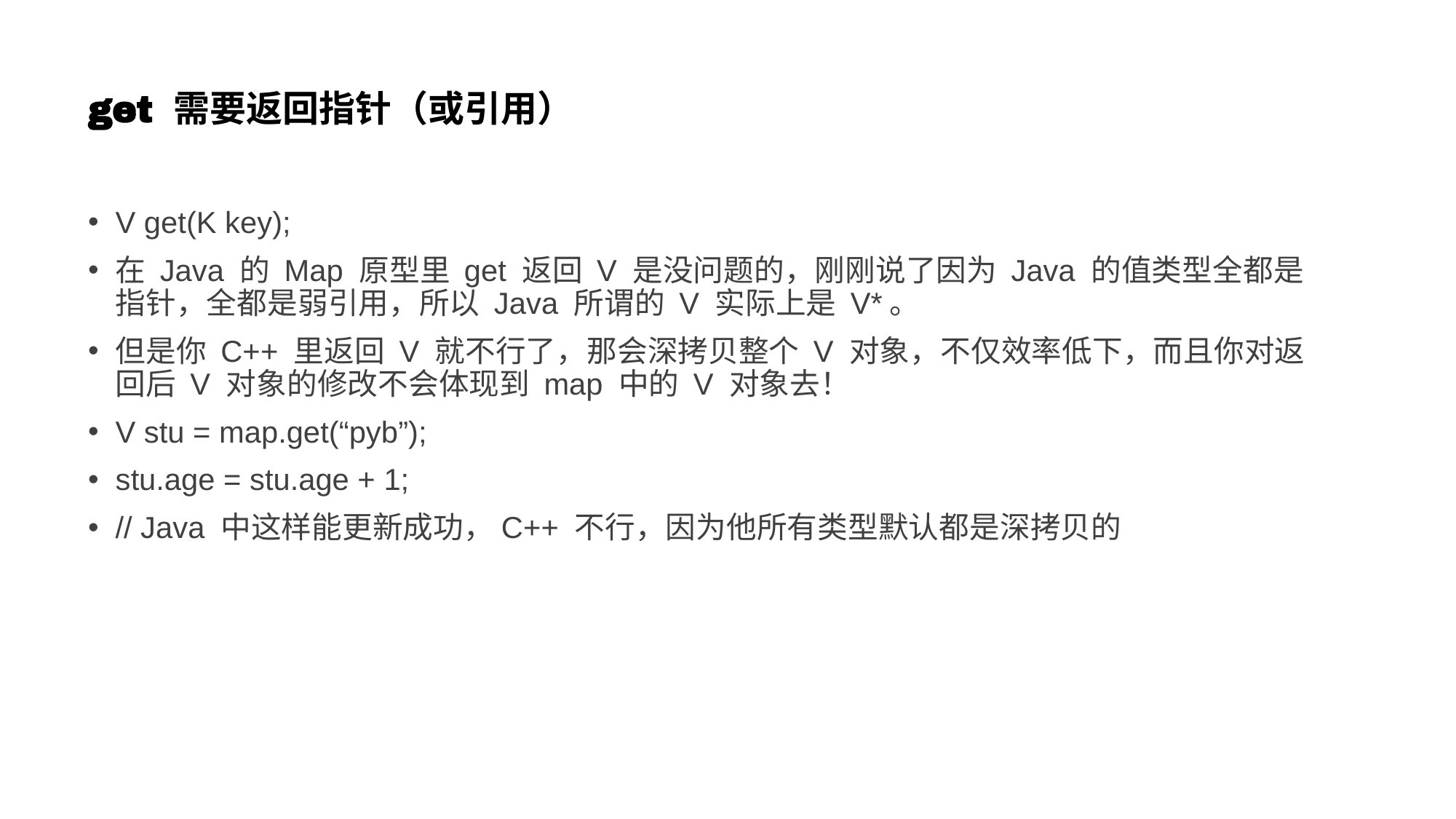

# get 需要返回指针（或引用）
V get(K key);
在 Java 的 Map 原型里 get 返回 V 是没问题的，刚刚说了因为 Java 的值类型全都是指针，全都是弱引用，所以 Java 所谓的 V 实际上是 V*。
但是你 C++ 里返回 V 就不行了，那会深拷贝整个 V 对象，不仅效率低下，而且你对返回后 V 对象的修改不会体现到 map 中的 V 对象去！
V stu = map.get(“pyb”);
stu.age = stu.age + 1;
// Java 中这样能更新成功，C++ 不行，因为他所有类型默认都是深拷贝的